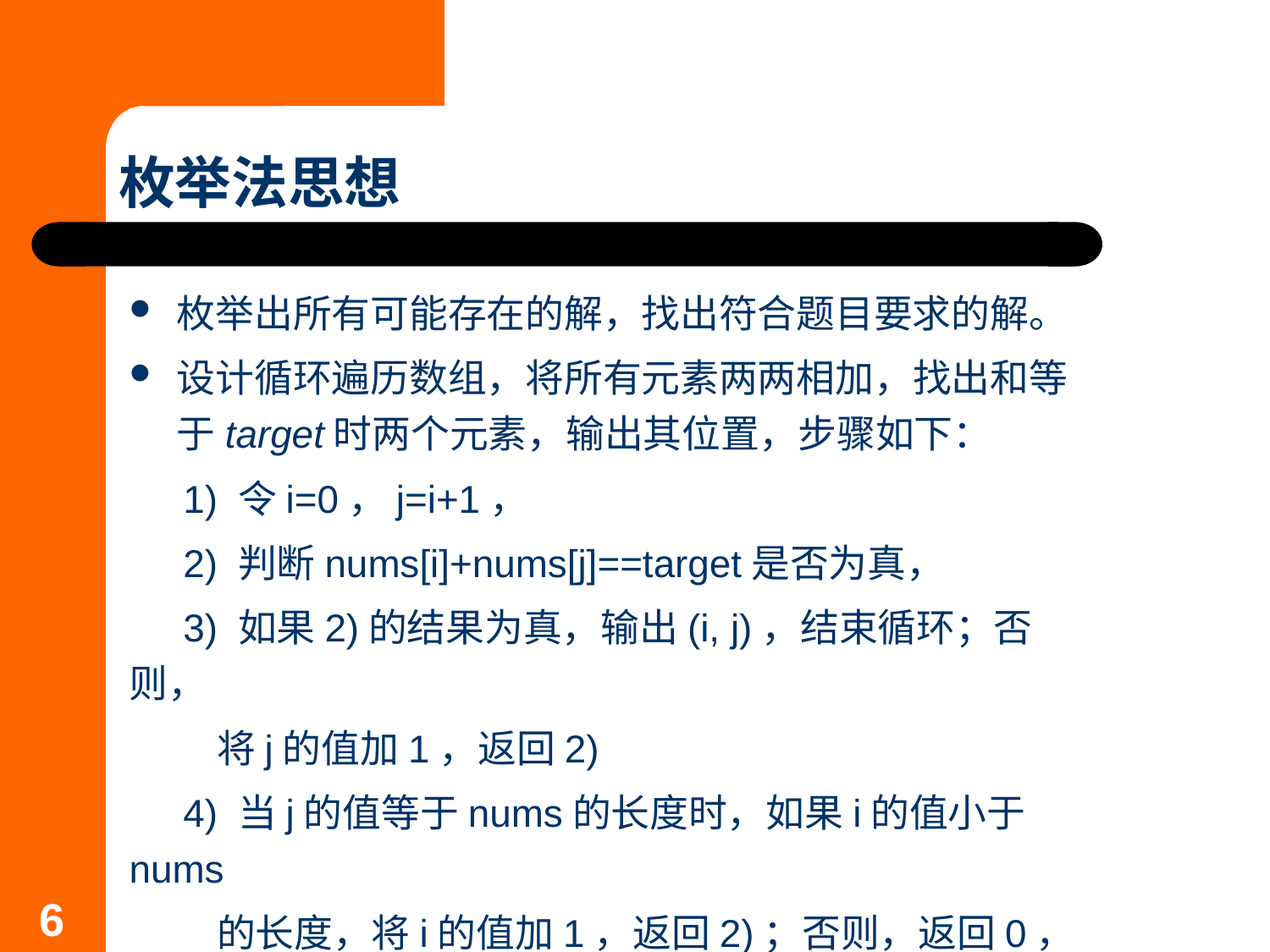

# 枚举法思想
枚举出所有可能存在的解，找出符合题目要求的解。
设计循环遍历数组，将所有元素两两相加，找出和等于target时两个元素，输出其位置，步骤如下：
     1) 令i=0，j=i+1，
     2) 判断nums[i]+nums[j]==target是否为真，
     3) 如果2)的结果为真，输出(i, j)，结束循环；否则，
         将j的值加1，返回2)
     4) 当j的值等于nums的长度时，如果i的值小于nums
         的长度，将i的值加1，返回2)；否则，返回0，表示
         没有满足条件的两个数

6